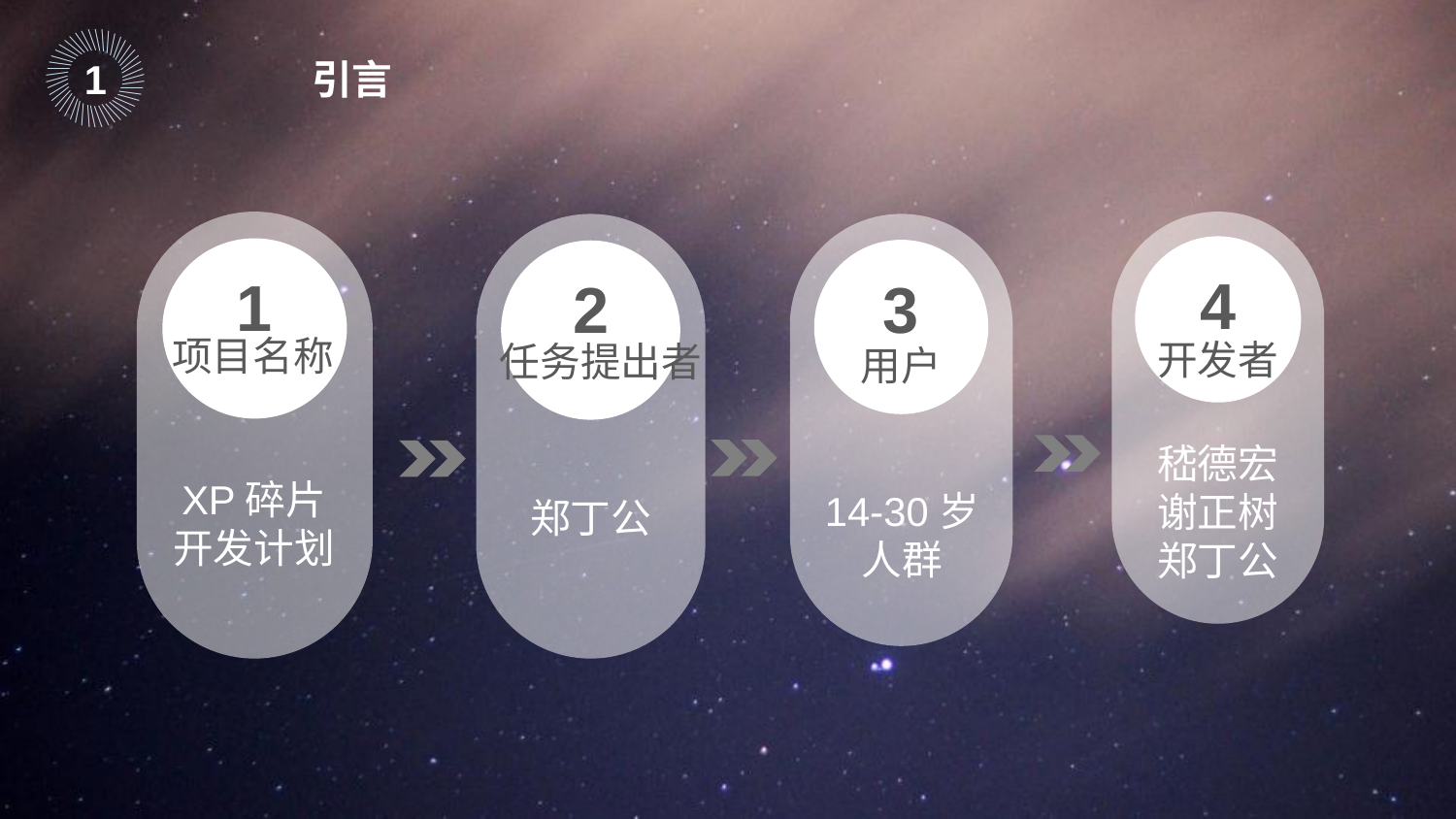

｜
｜
｜
｜
｜
｜
｜
｜
｜
｜
｜
｜
｜
｜
｜
｜
｜
｜
｜
｜
｜
｜
｜
｜
｜
｜
｜
｜
｜
｜
｜
｜
｜
｜
｜
｜
｜
｜
｜
｜
｜
｜
｜
｜
｜
｜
1
引言
1

项目名称
XP碎片开发计划
4

开发者
嵇德宏谢正树郑丁公
2

任务提出者
郑丁公
3

用户
14-30岁人群